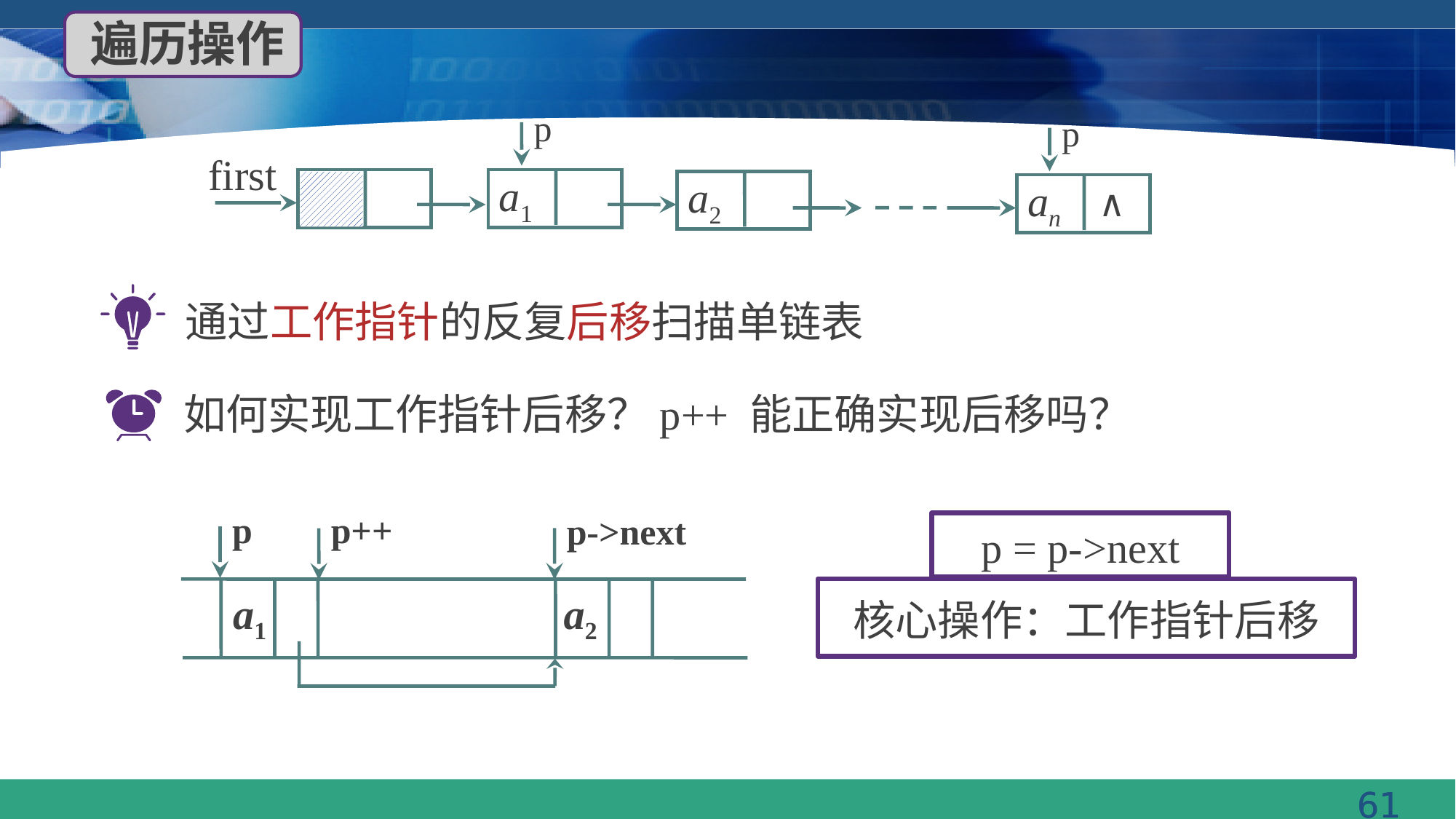

遍历操作

p

p

first

a1

a2

∧
an

通过工作指针的反复后移扫描单链表

如何实现工作指针后移？p++ 能正确实现后移吗？

p

p++

p->next

p = p->next
核心操作：工作指针后移

a1
a2